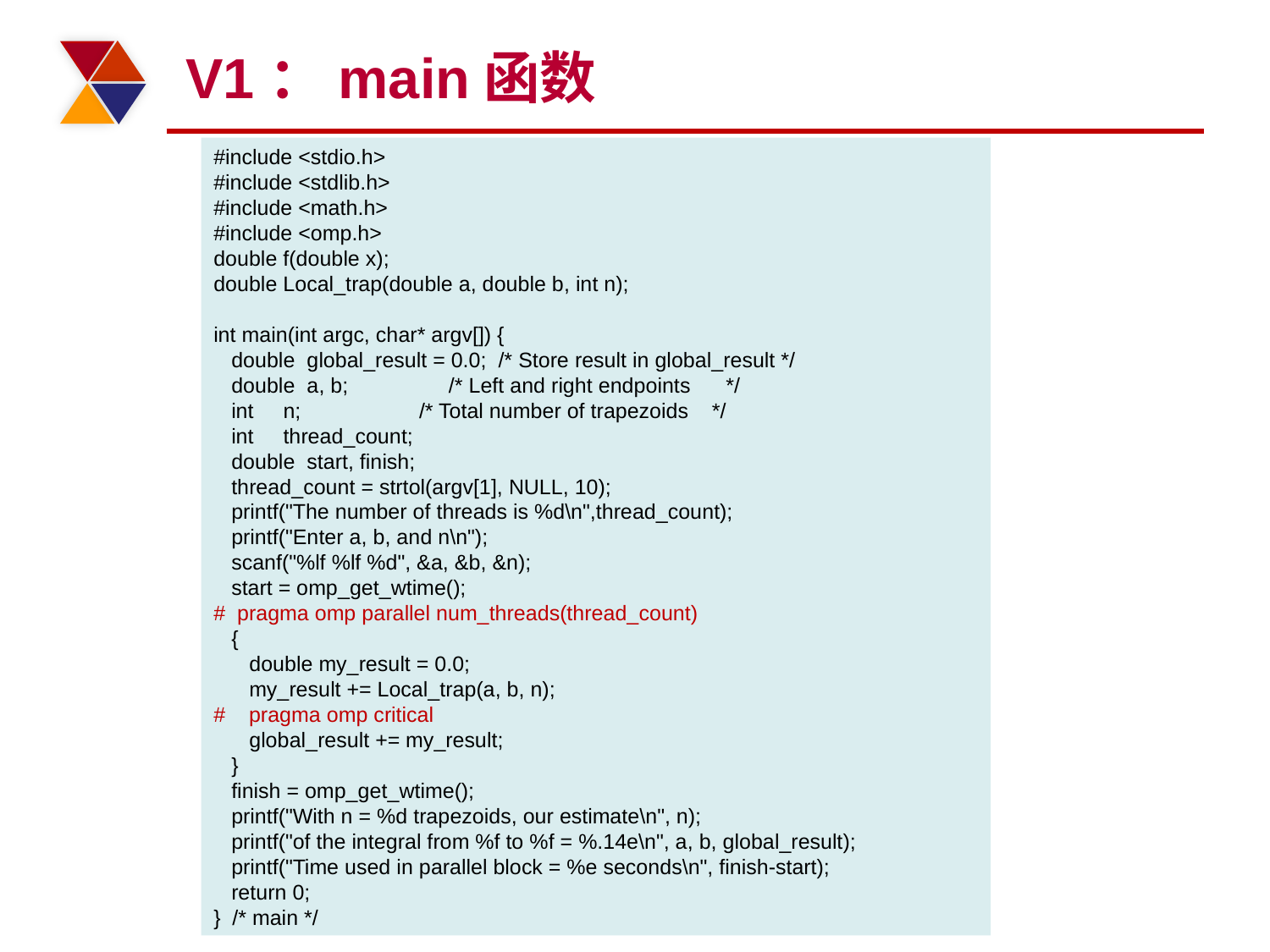

# V1：main函数
#include <stdio.h>
#include <stdlib.h>
#include <math.h>
#include <omp.h>
double f(double x);
double Local_trap(double a, double b, int n);

int main(int argc, char* argv[]) {
   double  global_result = 0.0;  /* Store result in global_result */
   double  a, b;                 /* Left and right endpoints      */
   int     n;                    /* Total number of trapezoids    */
   int     thread_count;
   double  start, finish;
   thread_count = strtol(argv[1], NULL, 10);
   printf("The number of threads is %d\n",thread_count);
   printf("Enter a, b, and n\n");
   scanf("%lf %lf %d", &a, &b, &n);
   start = omp_get_wtime();
#  pragma omp parallel num_threads(thread_count)
   {
      double my_result = 0.0;
      my_result += Local_trap(a, b, n);
#    pragma omp critical
      global_result += my_result;
   }
   finish = omp_get_wtime();
   printf("With n = %d trapezoids, our estimate\n", n);
   printf("of the integral from %f to %f = %.14e\n", a, b, global_result);
   printf("Time used in parallel block = %e seconds\n", finish-start);
   return 0;
}  /* main */